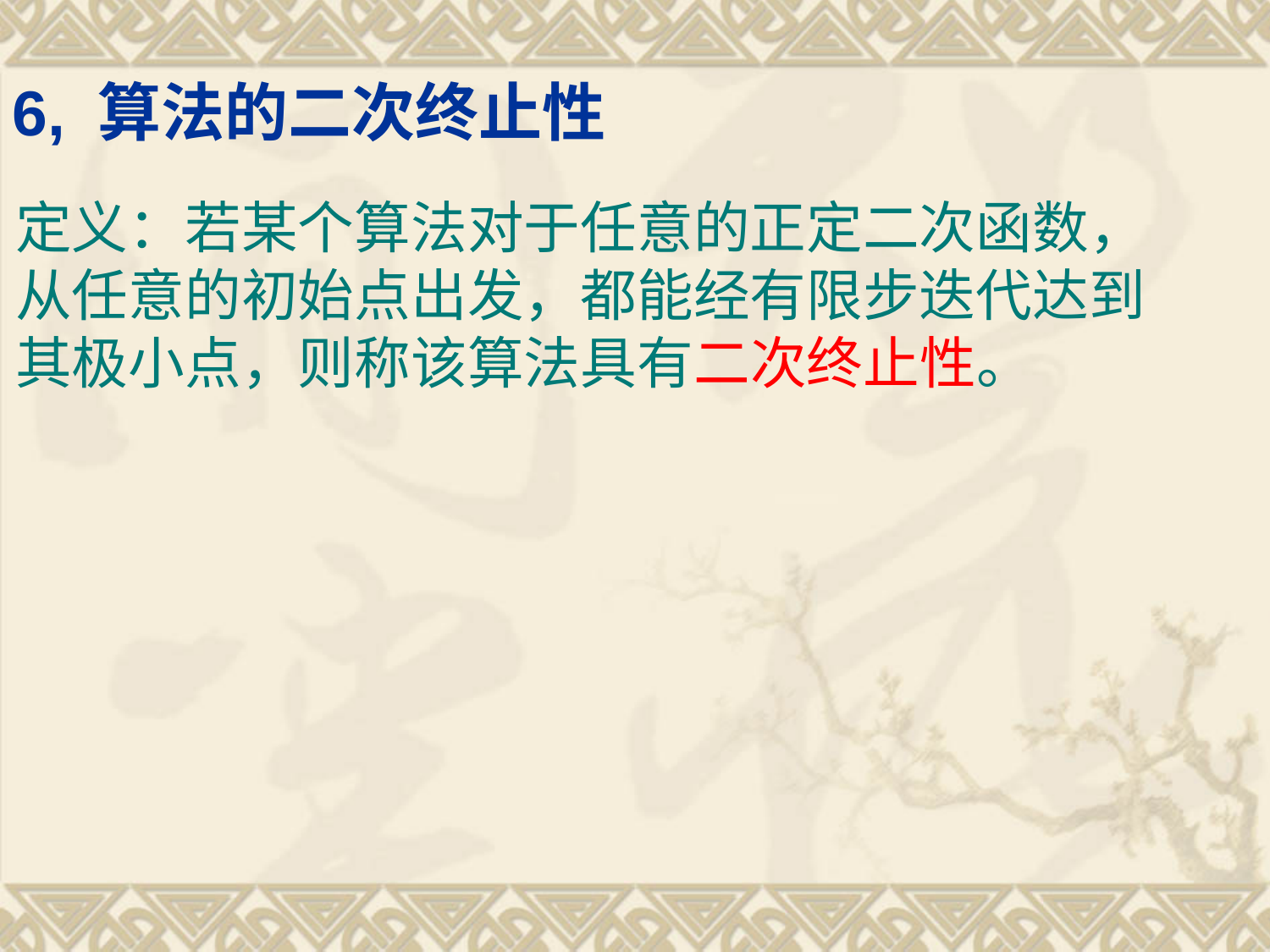

6, 算法的二次终止性
定义：若某个算法对于任意的正定二次函数，从任意的初始点出发，都能经有限步迭代达到其极小点，则称该算法具有二次终止性。